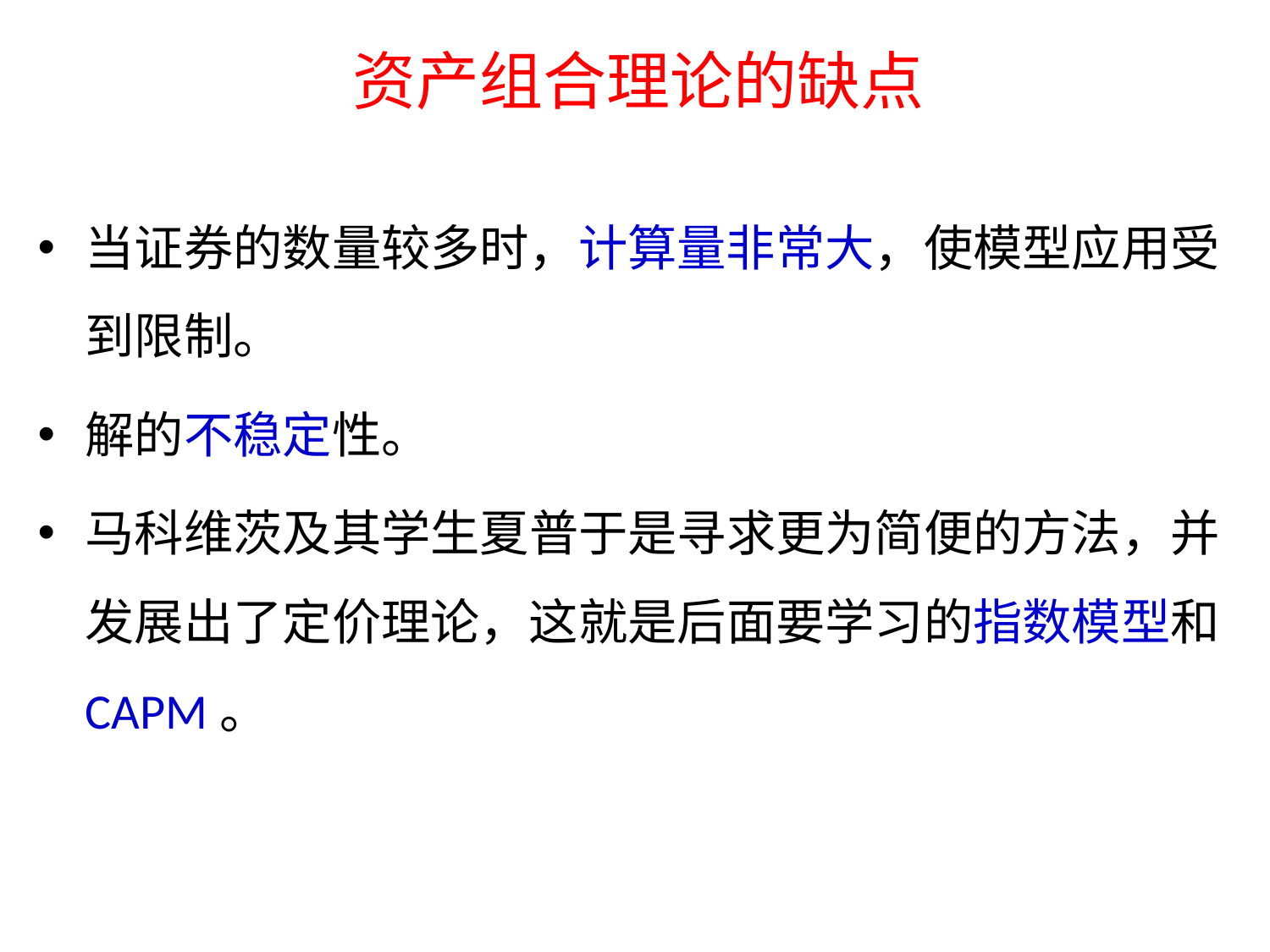

# 资产组合理论的缺点
当证券的数量较多时，计算量非常大，使模型应用受到限制。
解的不稳定性。
马科维茨及其学生夏普于是寻求更为简便的方法，并发展出了定价理论，这就是后面要学习的指数模型和CAPM。
73